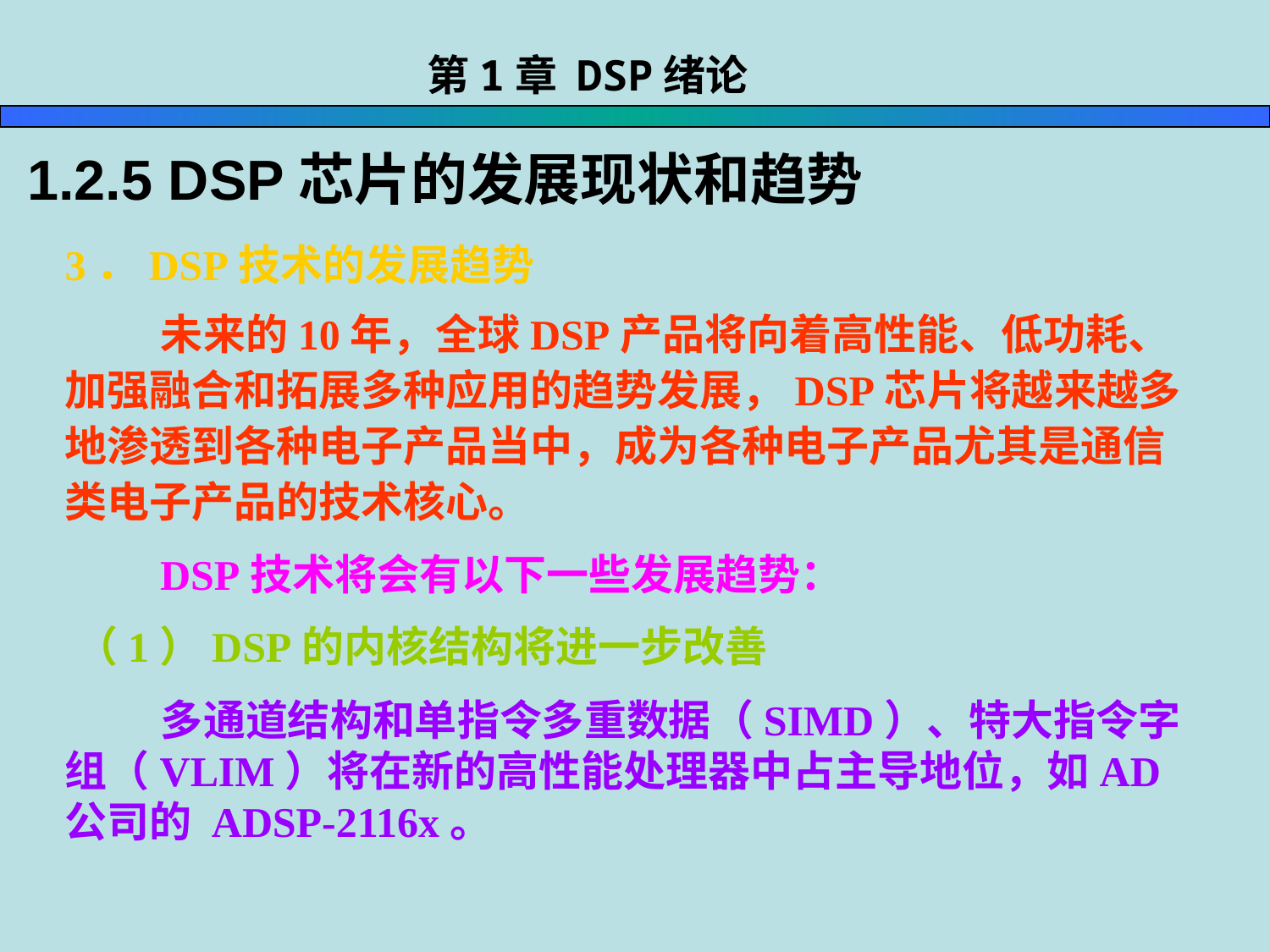

第1章 DSP绪论

1.2.5 DSP芯片的发展现状和趋势
3．DSP技术的发展趋势
         未来的10年，全球DSP产品将向着高性能、低功耗、加强融合和拓展多种应用的趋势发展，DSP芯片将越来越多地渗透到各种电子产品当中，成为各种电子产品尤其是通信类电子产品的技术核心。
        DSP技术将会有以下一些发展趋势：
（1）DSP的内核结构将进一步改善
         多通道结构和单指令多重数据（SIMD）、特大指令字组（VLIM）将在新的高性能处理器中占主导地位，如AD公司的 ADSP-2116x。
33